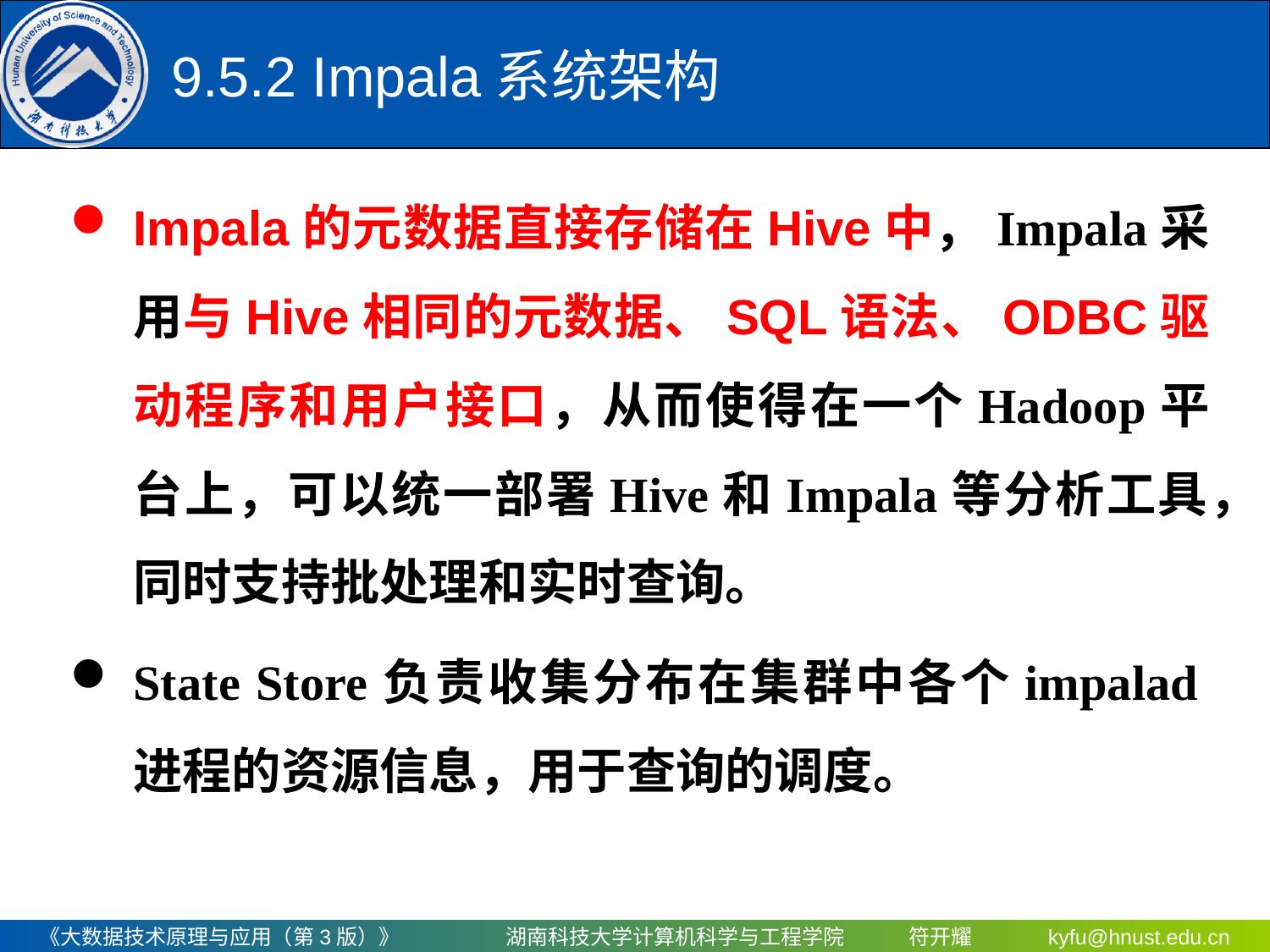

9.5.2 Impala系统架构
Impala的元数据直接存储在Hive中，Impala采用与Hive相同的元数据、SQL语法、ODBC驱动程序和用户接口，从而使得在一个Hadoop平台上，可以统一部署Hive和Impala等分析工具，同时支持批处理和实时查询。
State Store负责收集分布在集群中各个impalad进程的资源信息，用于查询的调度。